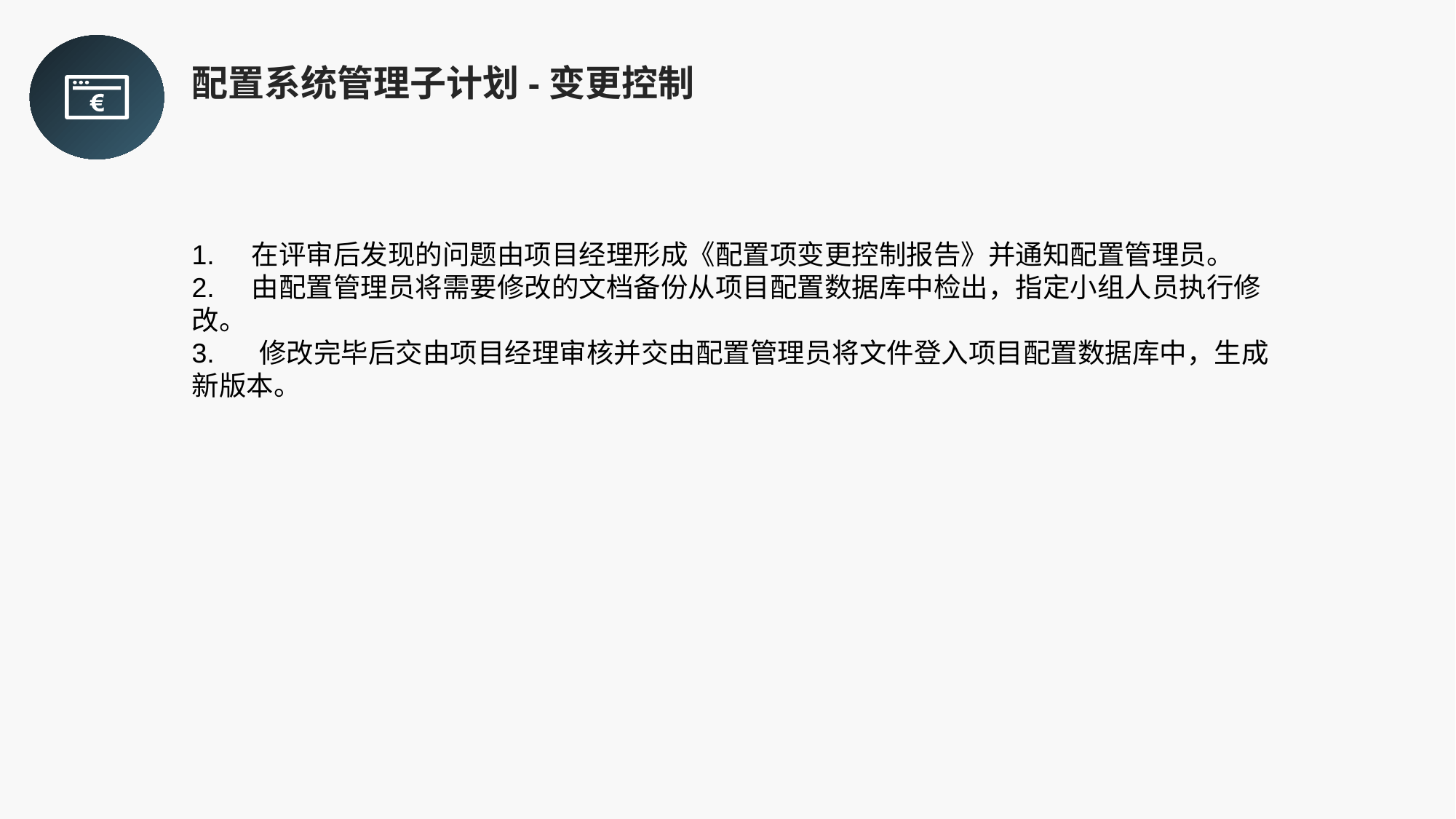

配置系统管理子计划-变更控制

1.    在评审后发现的问题由项目经理形成《配置项变更控制报告》并通知配置管理员。
2.    由配置管理员将需要修改的文档备份从项目配置数据库中检出，指定小组人员执行修改。
3.     修改完毕后交由项目经理审核并交由配置管理员将文件登入项目配置数据库中，生成新版本。